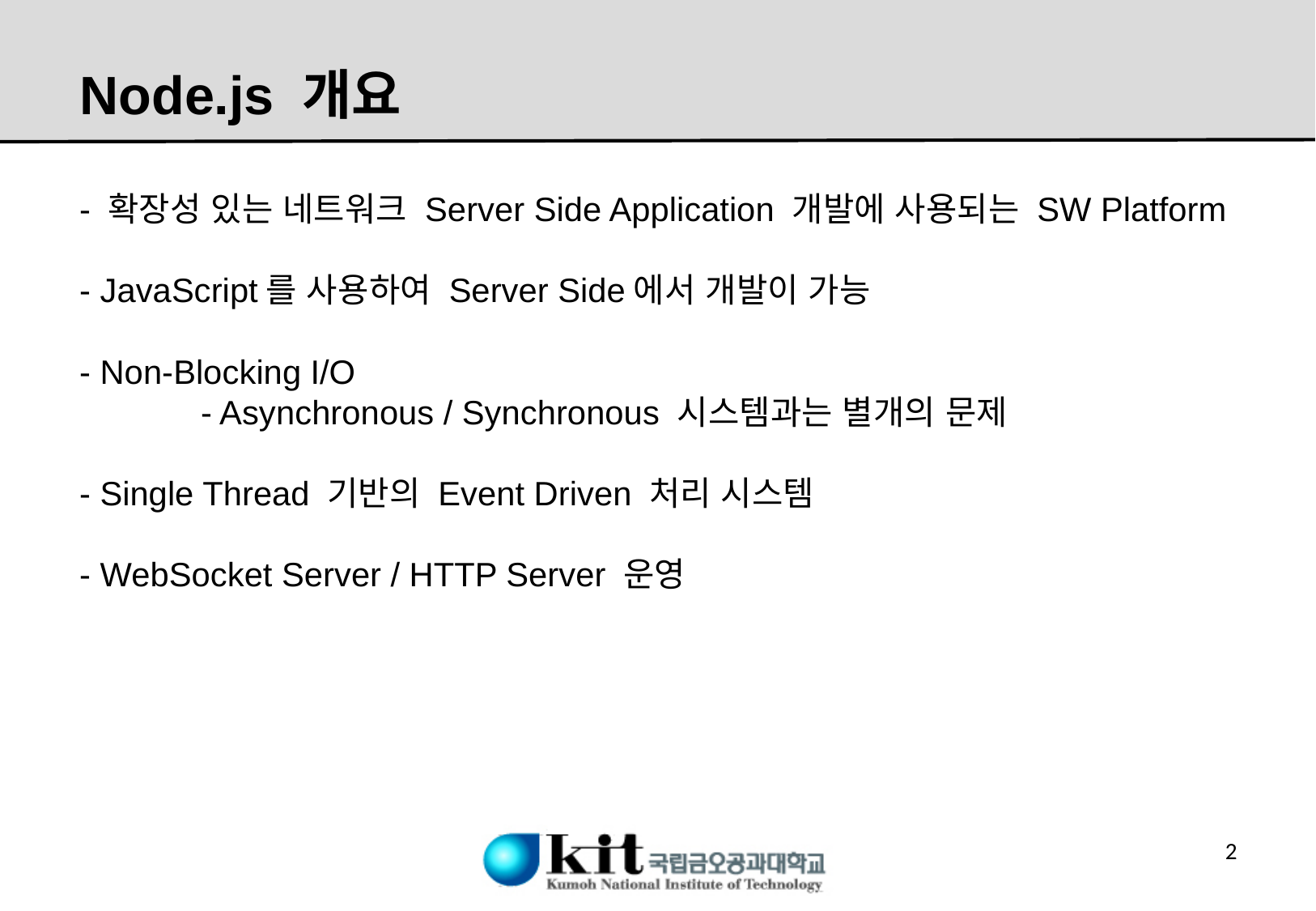

# Node.js 개요
- 확장성 있는 네트워크 Server Side Application 개발에 사용되는 SW Platform

- JavaScript를 사용하여 Server Side에서 개발이 가능

- Non-Blocking I/O
	- Asynchronous / Synchronous 시스템과는 별개의 문제

- Single Thread 기반의 Event Driven 처리 시스템

- WebSocket Server / HTTP Server 운영
2